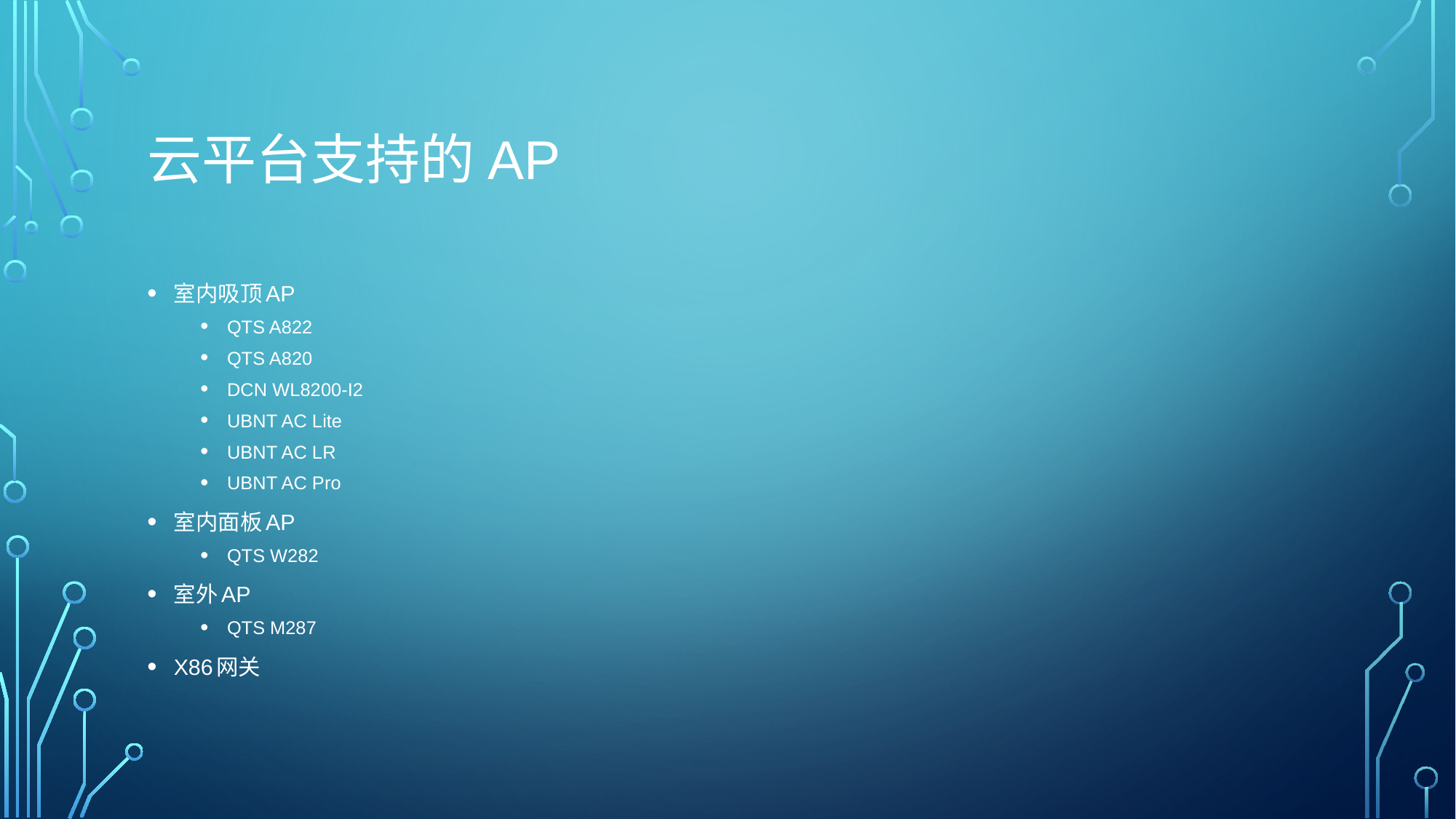

# 云平台支持的AP
室内吸顶AP
QTS A822
QTS A820
DCN WL8200-I2
UBNT AC Lite
UBNT AC LR
UBNT AC Pro
室内面板AP
QTS W282
室外AP
QTS M287
X86网关